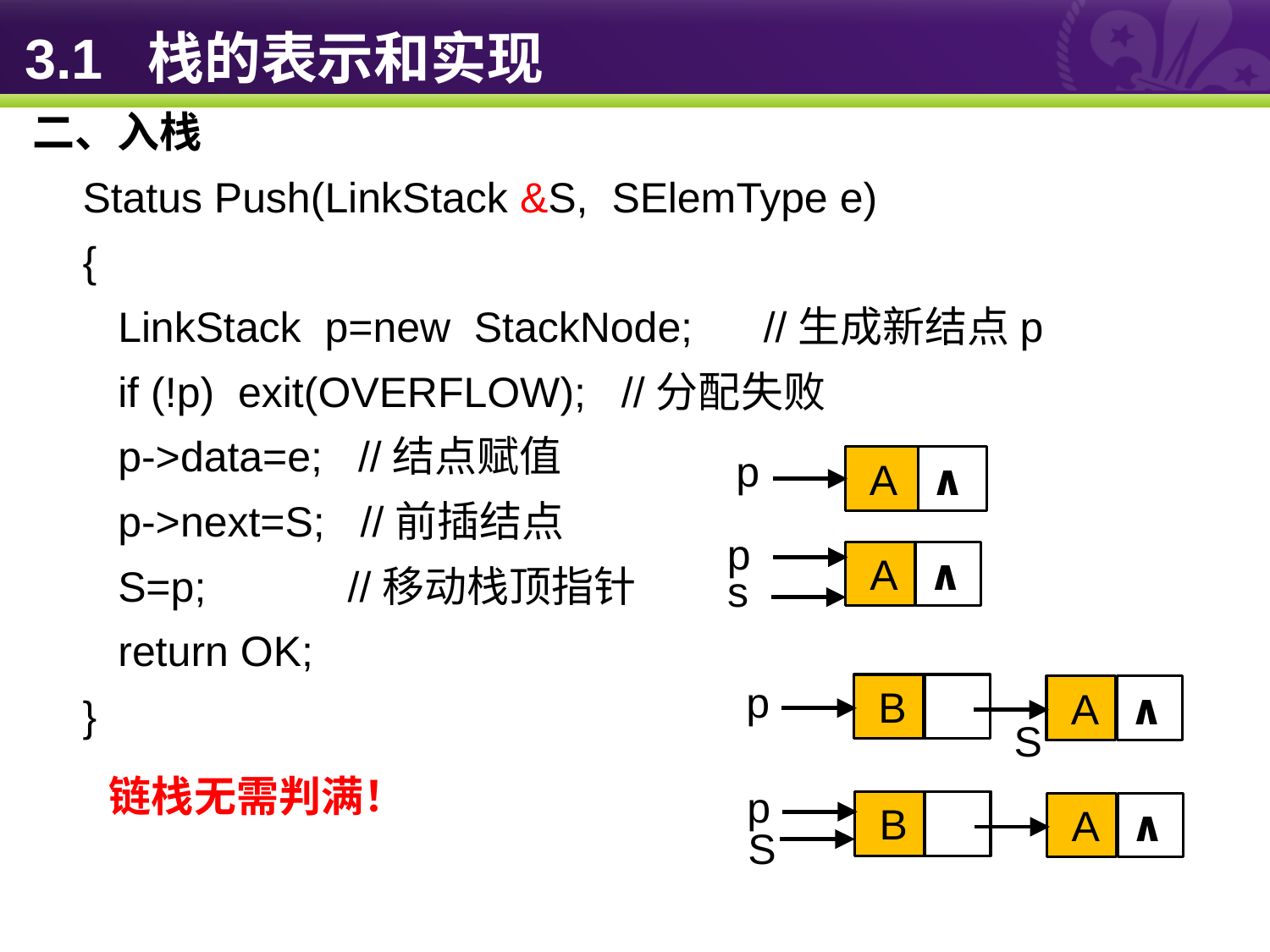

# 3.1  栈的表示和实现
二、入栈
Status Push(LinkStack &S,  SElemType e)
{
   LinkStack  p=new  StackNode;      //生成新结点p
   if (!p)  exit(OVERFLOW);   //分配失败
   p->data=e;   //结点赋值
   p->next=S;   //前插结点
   S=p;            //移动栈顶指针
   return OK;
}
p
 A
∧
p
 A
∧
s
 B

 A
∧
p
S
链栈无需判满！
p
 B

 A
∧
S